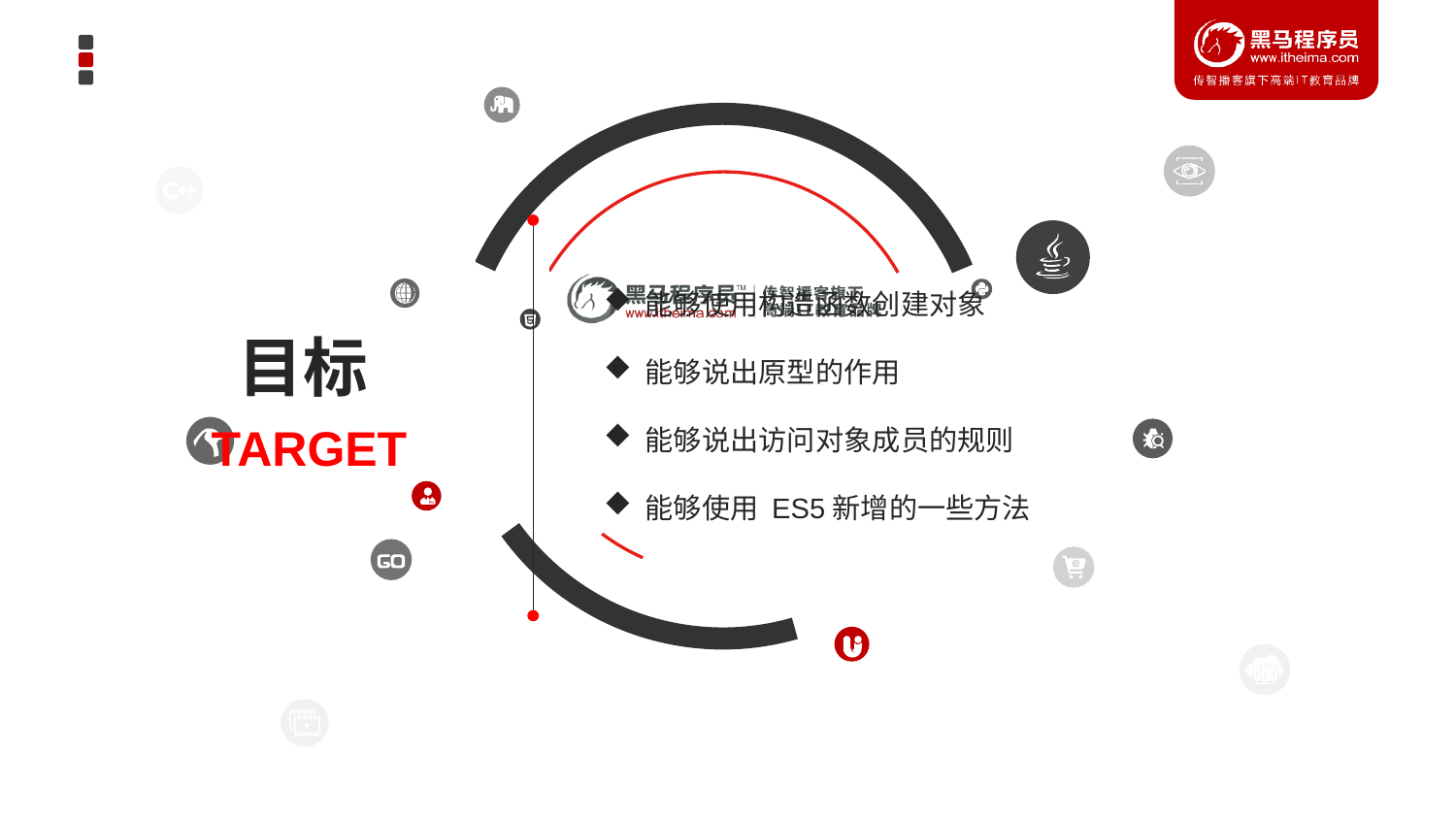

能够使用构造函数创建对象
 能够说出原型的作用
 能够说出访问对象成员的规则
 能够使用 ES5新增的一些方法
目标
TARGET